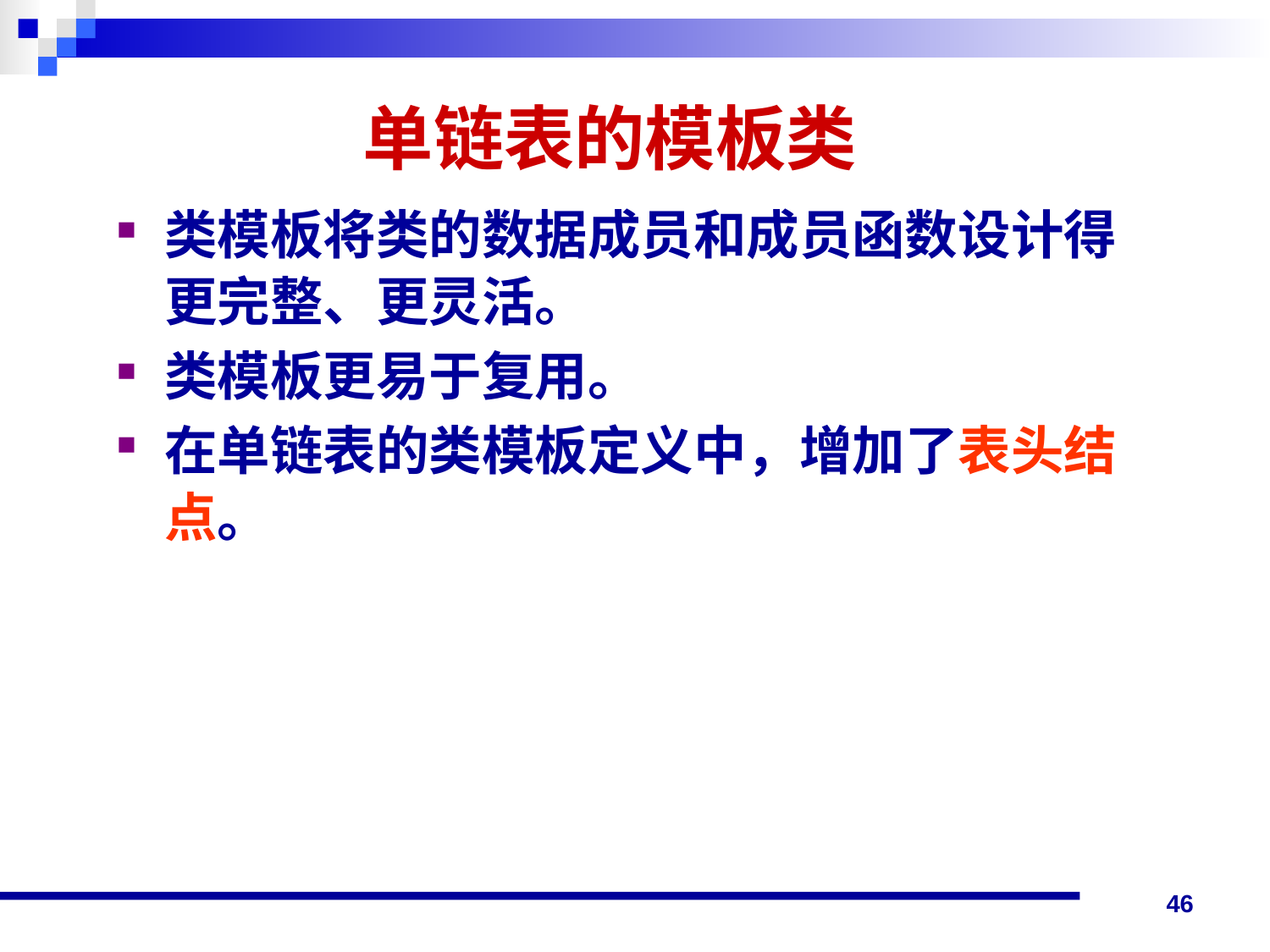

# 单链表的模板类
类模板将类的数据成员和成员函数设计得更完整、更灵活。
类模板更易于复用。
在单链表的类模板定义中，增加了表头结点。
46